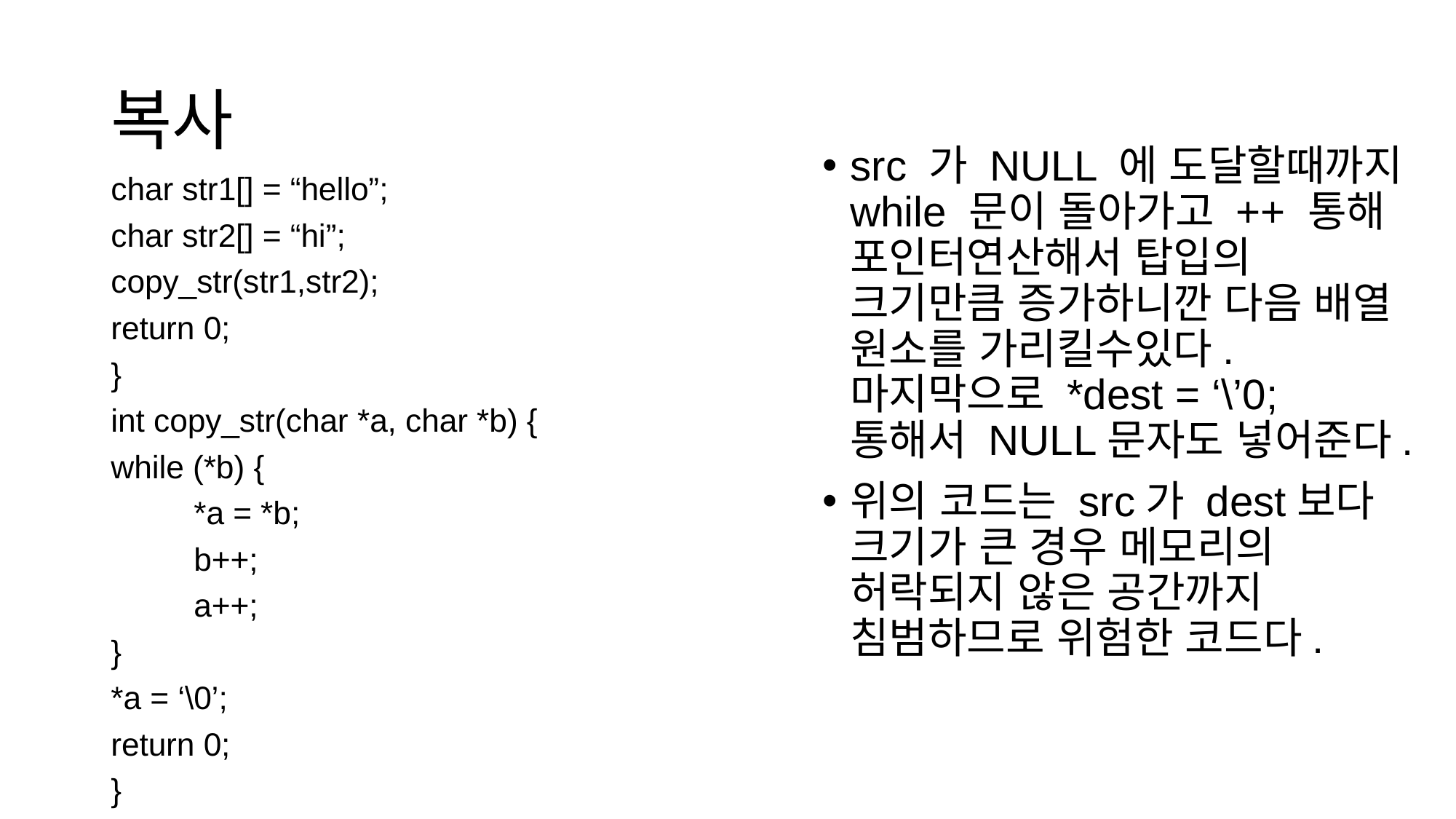

# 복사
src 가 NULL 에 도달할때까지 while 문이 돌아가고 ++ 통해 포인터연산해서 탑입의 크기만큼 증가하니깐 다음 배열 원소를 가리킬수있다. 마지막으로 *dest = ‘\’0; 통해서 NULL문자도 넣어준다.
위의 코드는 src가 dest보다 크기가 큰 경우 메모리의 허락되지 않은 공간까지 침범하므로 위험한 코드다.
char str1[] = “hello”;
char str2[] = “hi”;
copy_str(str1,str2);
return 0;
}
int copy_str(char *a, char *b) {
while (*b) {
	*a = *b;
	b++;
	a++;
}
*a = ‘\0’;
return 0;
}